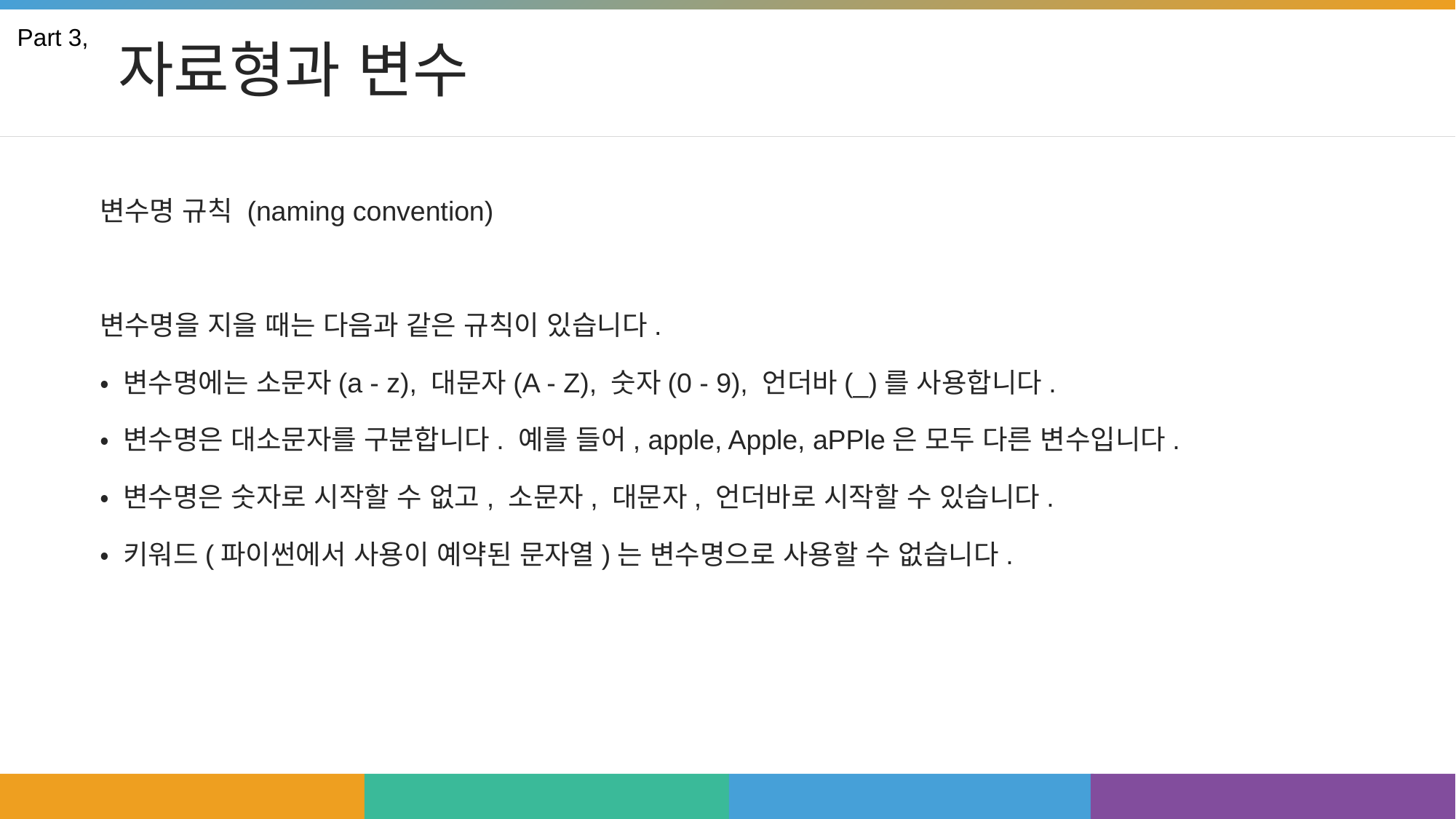

# 자료형과 변수
Part 3,
변수명 규칙 (naming convention)

변수명을 지을 때는 다음과 같은 규칙이 있습니다.
• 변수명에는 소문자(a - z), 대문자(A - Z), 숫자(0 - 9), 언더바(_)를 사용합니다.
• 변수명은 대소문자를 구분합니다. 예를 들어, apple, Apple, aPPle은 모두 다른 변수입니다.
• 변수명은 숫자로 시작할 수 없고, 소문자, 대문자, 언더바로 시작할 수 있습니다.
• 키워드(파이썬에서 사용이 예약된 문자열)는 변수명으로 사용할 수 없습니다.